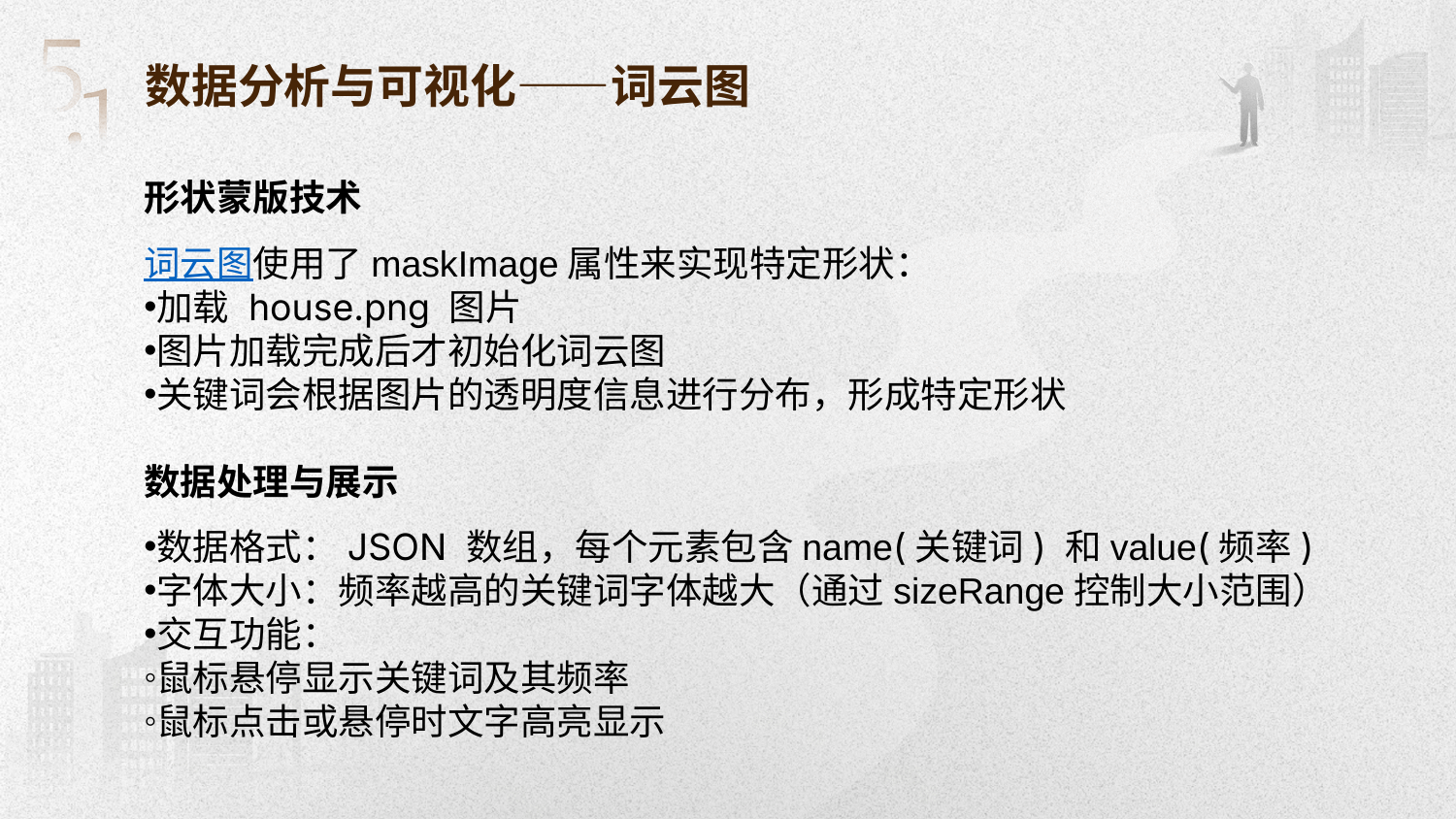

数据分析与可视化——词云图
形状蒙版技术
词云图使用了maskImage属性来实现特定形状：
加载 house.png 图片
图片加载完成后才初始化词云图
关键词会根据图片的透明度信息进行分布，形成特定形状

数据处理与展示
数据格式：JSON 数组，每个元素包含name(关键词) 和value(频率)
字体大小：频率越高的关键词字体越大（通过sizeRange控制大小范围）
交互功能：
鼠标悬停显示关键词及其频率
鼠标点击或悬停时文字高亮显示